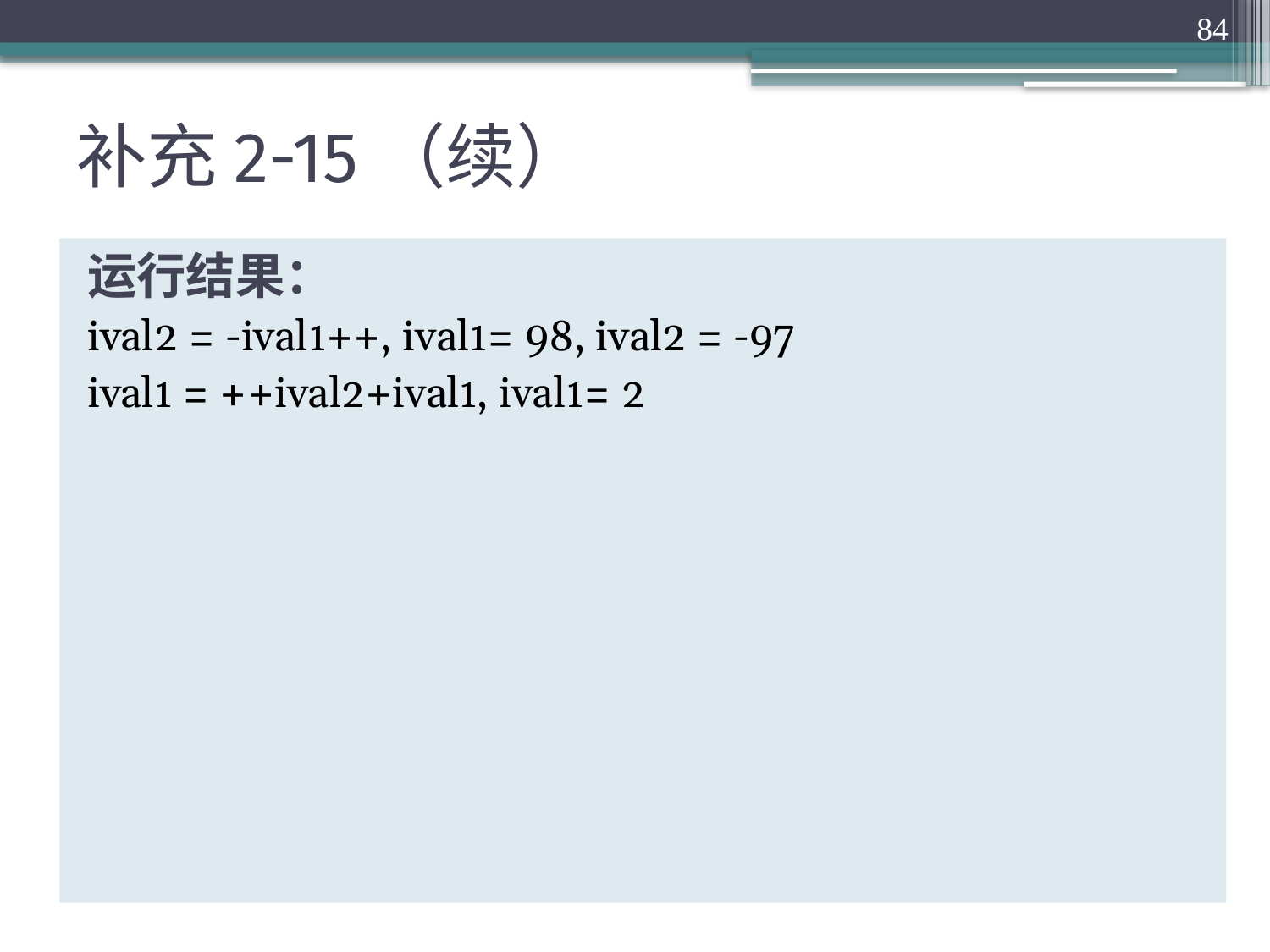

84
# 补充2-15（续）
运行结果：
ival2 = -ival1++, ival1= 98, ival2 = -97
ival1 = ++ival2+ival1, ival1= 2